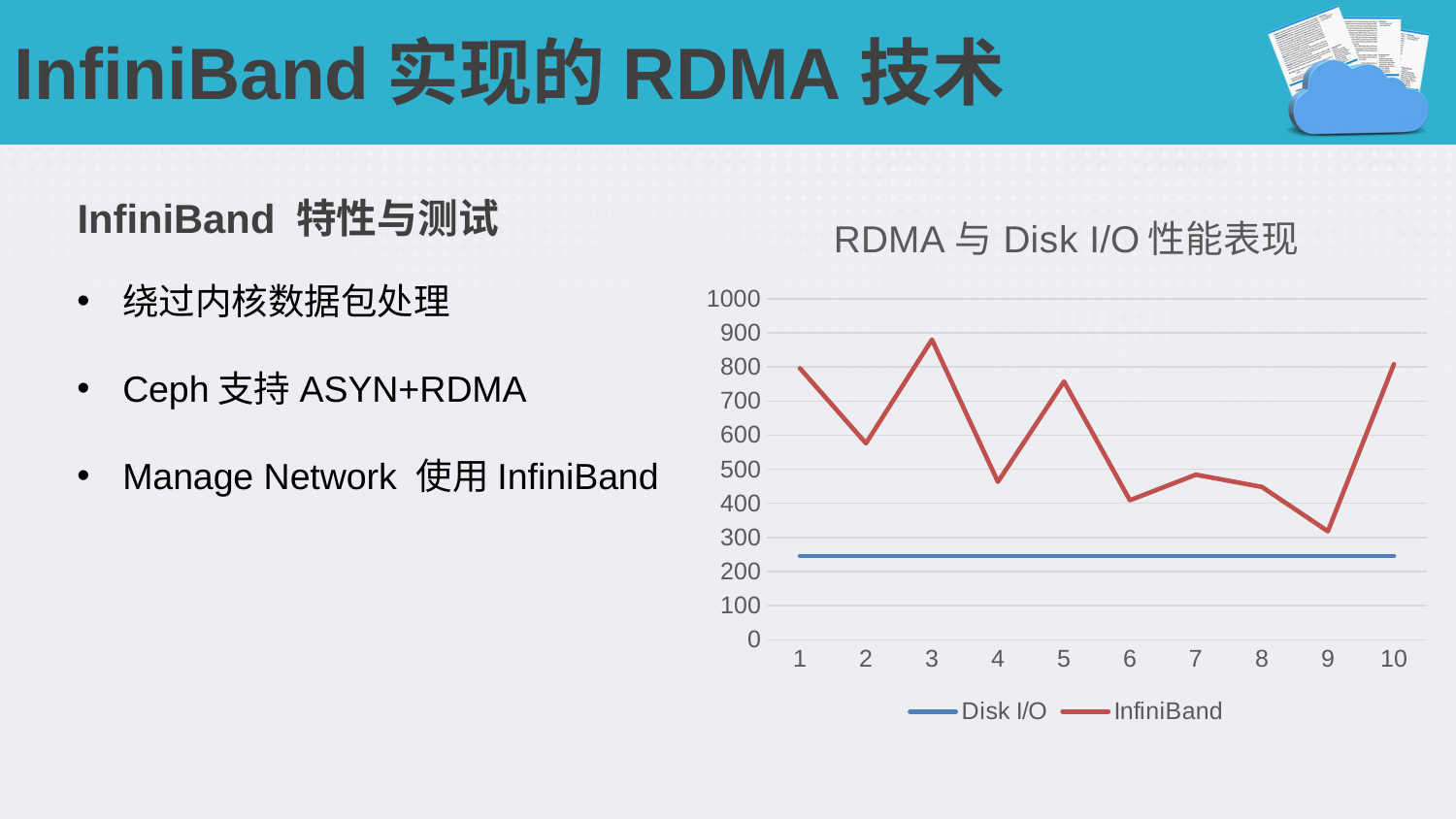

# InfiniBand实现的RDMA技术

### Chart: RDMA与Disk I/O性能表现

| Category | Disk I/O | InfiniBand |
|---|---|---|
| 1 | 245.0 | 796.0 |
| 2 | 245.0 | 576.0 |
| 3 | 245.0 | 880.0 |
| 4 | 245.0 | 463.0 |
| 5 | 245.0 | 757.0 |
| 6 | 245.0 | 409.0 |
| 7 | 245.0 | 484.0 |
| 8 | 245.0 | 448.0 |
| 9 | 245.0 | 318.0 |
| 10 | 245.0 | 808.0 |
InfiniBand 特性与测试
绕过内核数据包处理

Ceph支持ASYN+RDMA

Manage Network 使用InfiniBand